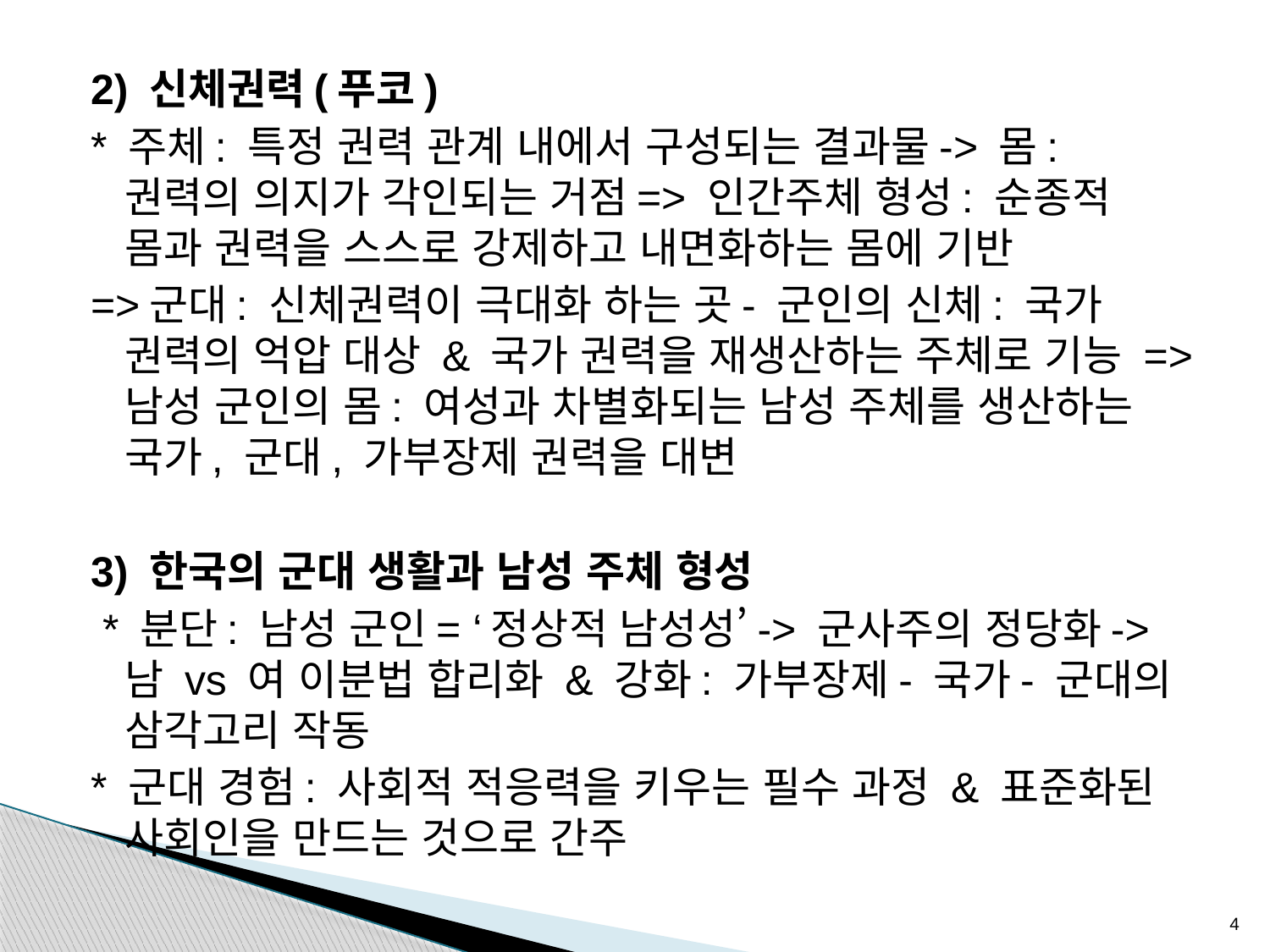

2) 신체권력(푸코)
* 주체: 특정 권력 관계 내에서 구성되는 결과물-> 몸: 권력의 의지가 각인되는 거점=> 인간주체 형성: 순종적 몸과 권력을 스스로 강제하고 내면화하는 몸에 기반
=>군대: 신체권력이 극대화 하는 곳- 군인의 신체: 국가 권력의 억압 대상 & 국가 권력을 재생산하는 주체로 기능 => 남성 군인의 몸: 여성과 차별화되는 남성 주체를 생산하는 국가, 군대, 가부장제 권력을 대변

3) 한국의 군대 생활과 남성 주체 형성
 * 분단: 남성 군인= ‘정상적 남성성’-> 군사주의 정당화-> 남 vs 여 이분법 합리화 & 강화: 가부장제- 국가- 군대의 삼각고리 작동
* 군대 경험: 사회적 적응력을 키우는 필수 과정 & 표준화된 사회인을 만드는 것으로 간주

4